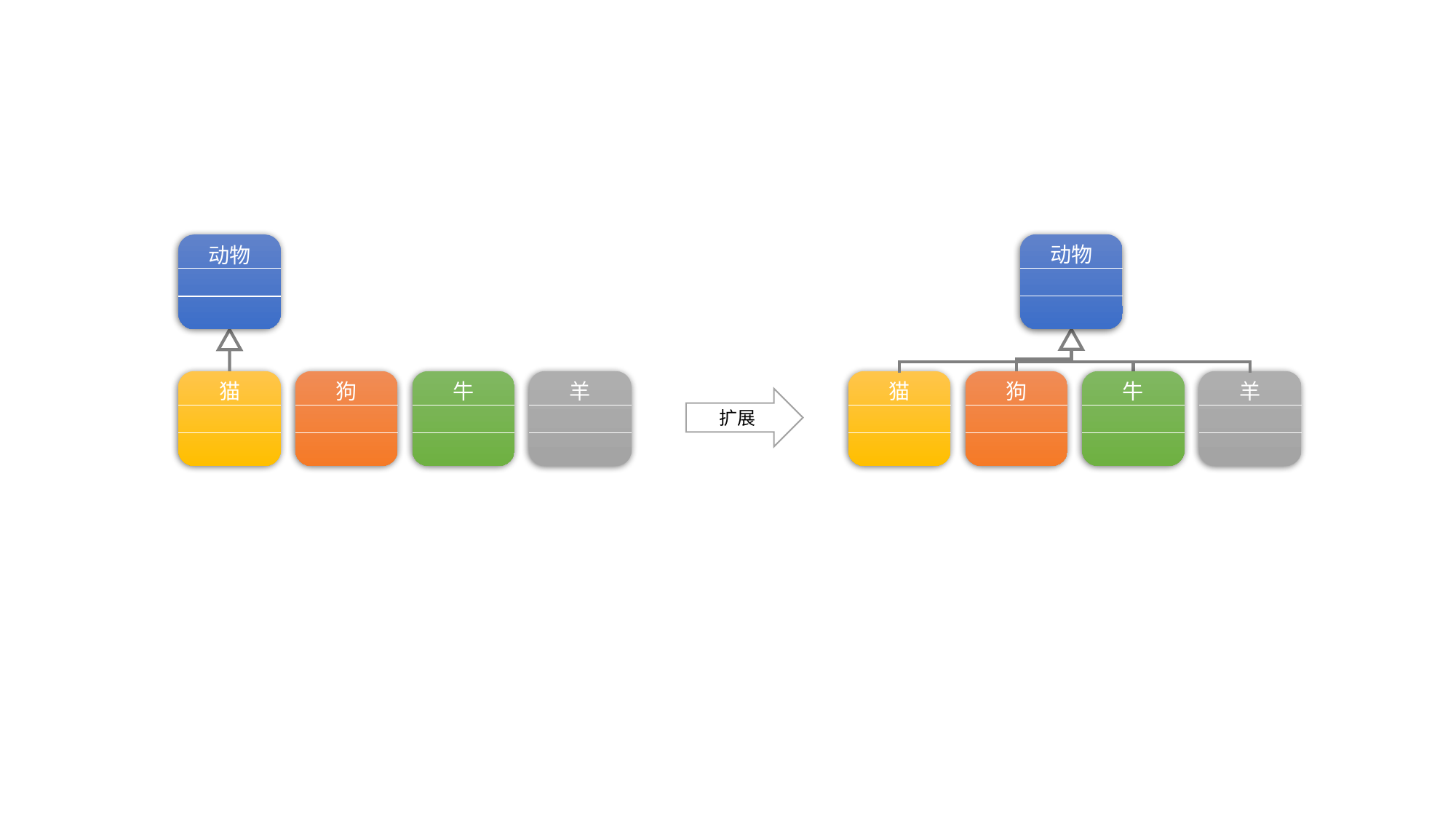

动物

动物

猫

狗

牛

羊

猫

狗

牛

羊
扩展